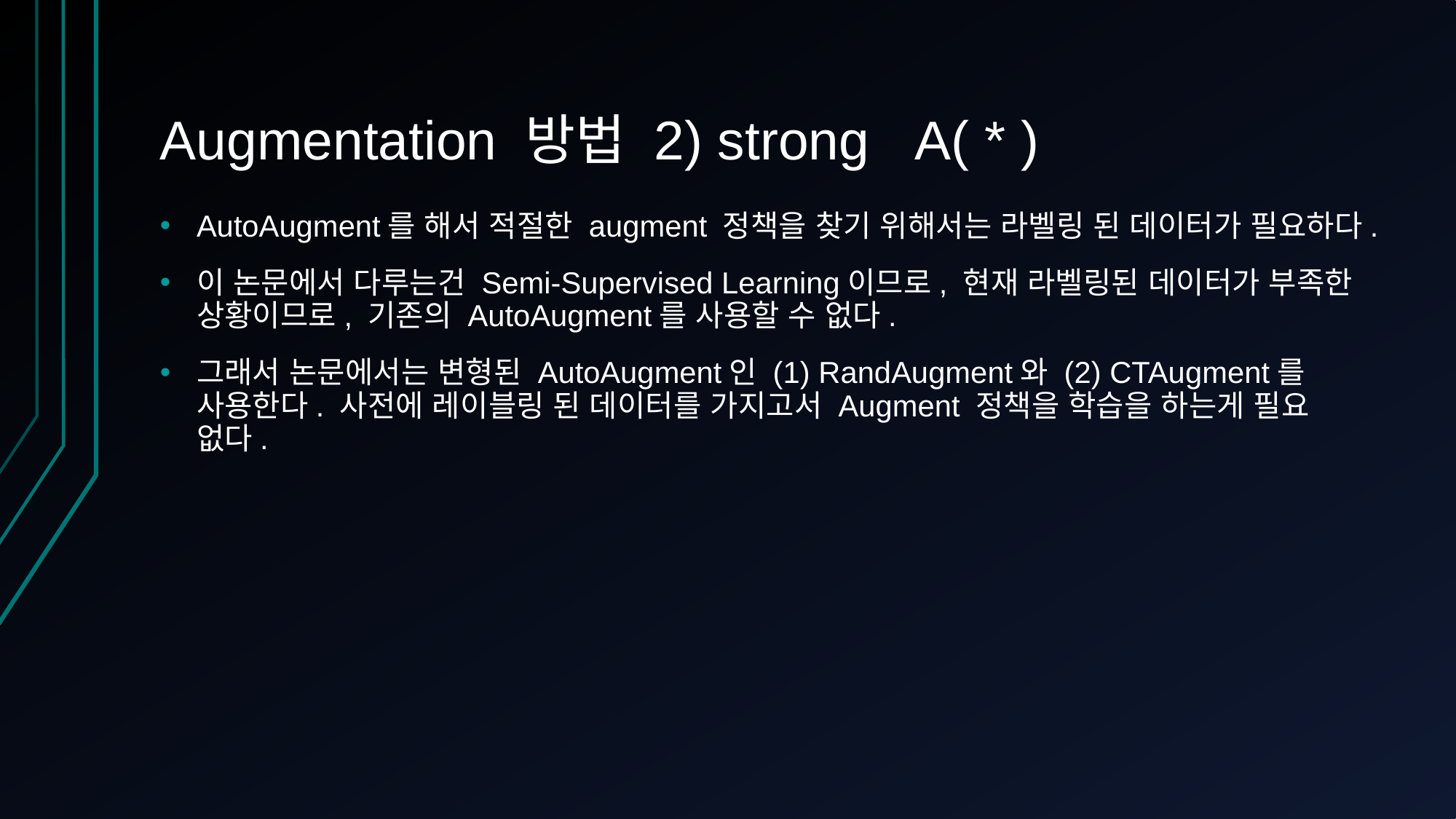

# Augmentation 방법 2) strong   Α( * )
AutoAugment를 해서 적절한 augment 정책을 찾기 위해서는 라벨링 된 데이터가 필요하다.
이 논문에서 다루는건 Semi-Supervised Learning이므로, 현재 라벨링된 데이터가 부족한 상황이므로, 기존의 AutoAugment를 사용할 수 없다.
그래서 논문에서는 변형된 AutoAugment인 (1) RandAugment와 (2) CTAugment를 사용한다. 사전에 레이블링 된 데이터를 가지고서 Augment 정책을 학습을 하는게 필요 없다.